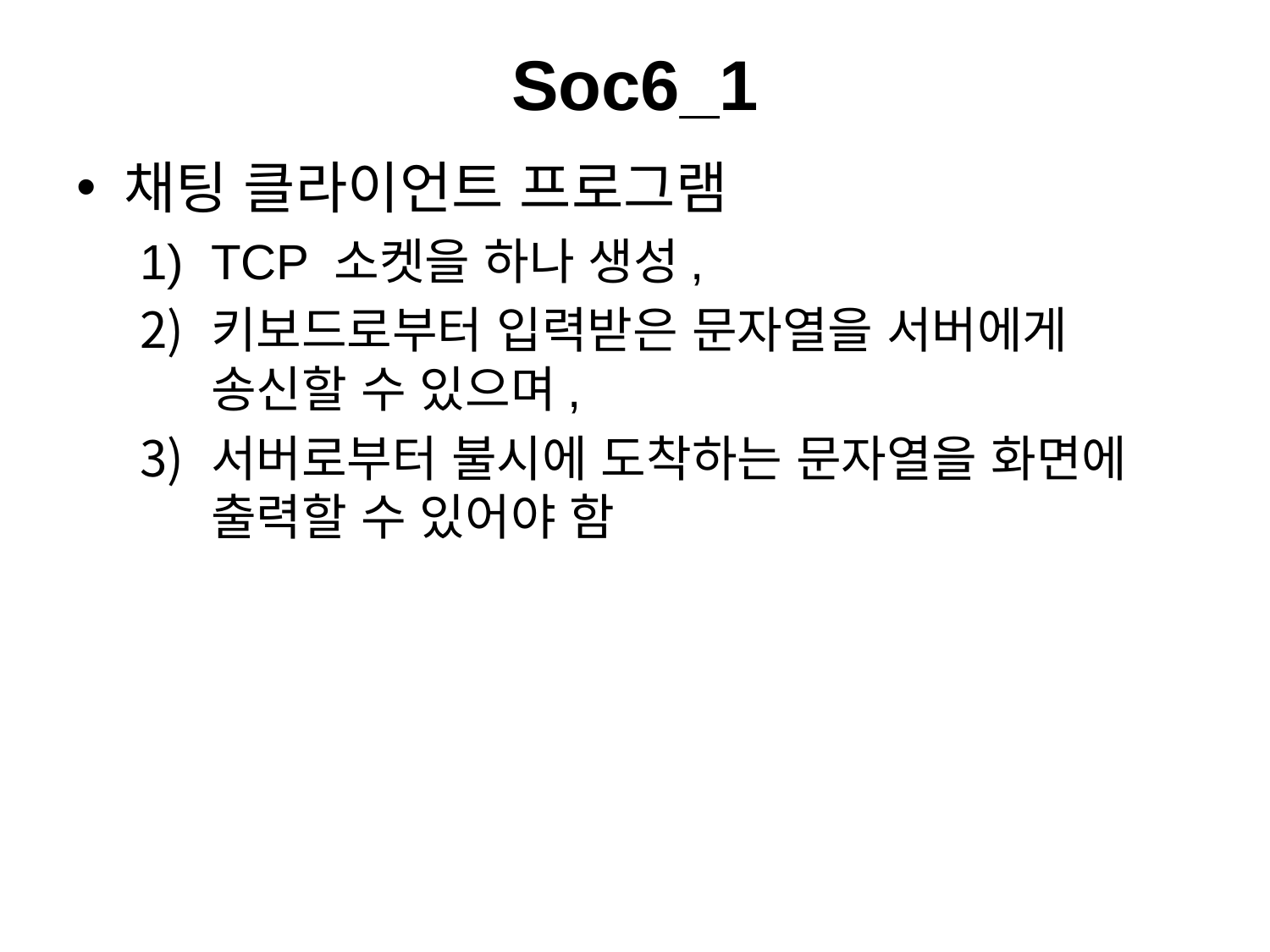

# Soc6_1
채팅 클라이언트 프로그램
TCP 소켓을 하나 생성,
키보드로부터 입력받은 문자열을 서버에게 송신할 수 있으며,
서버로부터 불시에 도착하는 문자열을 화면에 출력할 수 있어야 함